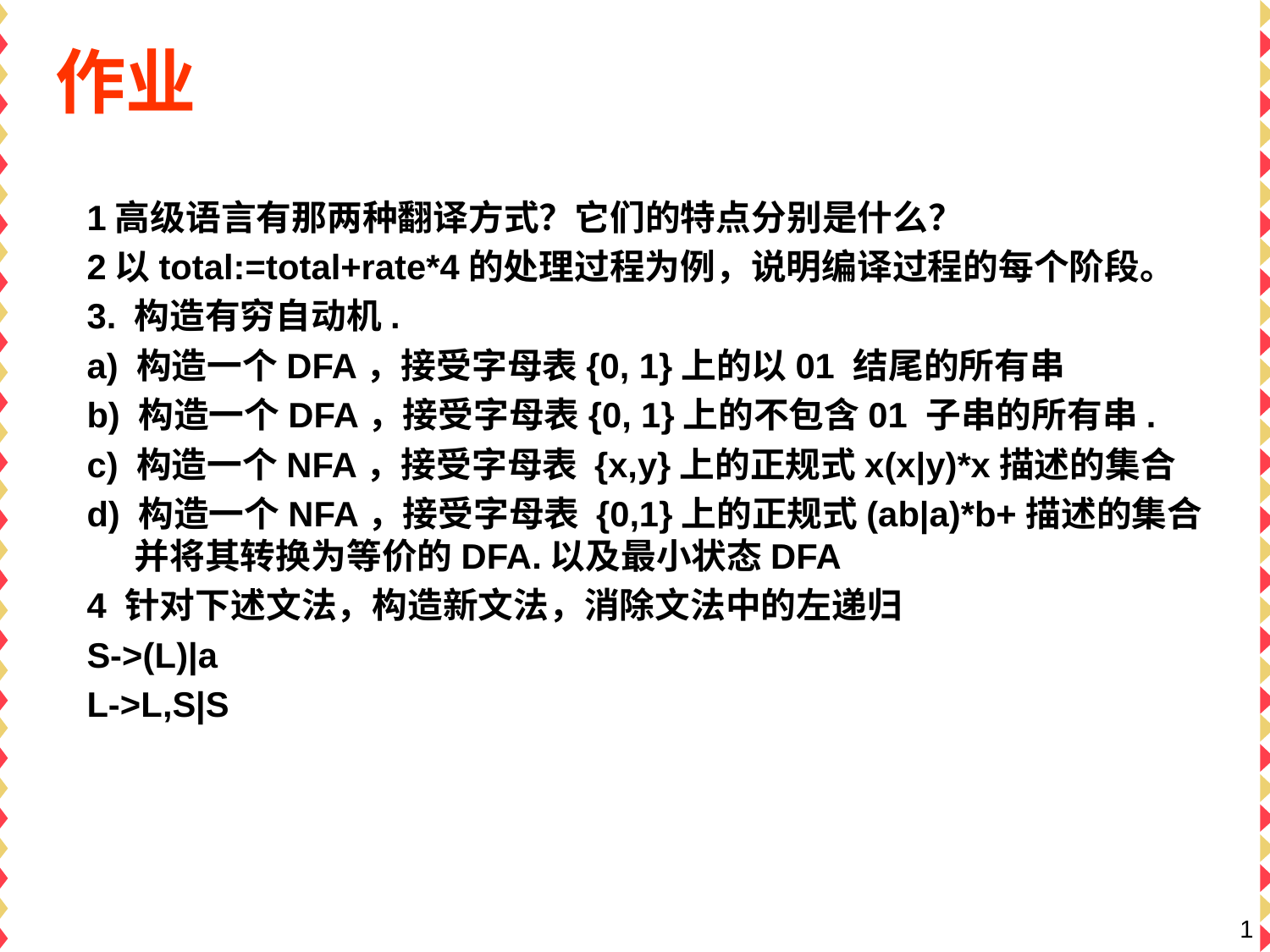

# 作业
1高级语言有那两种翻译方式？它们的特点分别是什么？
2以total:=total+rate*4的处理过程为例，说明编译过程的每个阶段。
3. 构造有穷自动机.
a) 构造一个DFA，接受字母表{0, 1}上的以01 结尾的所有串
b) 构造一个DFA，接受字母表{0, 1}上的不包含01 子串的所有串.
c) 构造一个NFA，接受字母表 {x,y}上的正规式x(x|y)*x描述的集合
d) 构造一个NFA，接受字母表 {0,1}上的正规式(ab|a)*b+描述的集合并将其转换为等价的DFA.以及最小状态DFA
4 针对下述文法，构造新文法，消除文法中的左递归
S->(L)|a
L->L,S|S
1